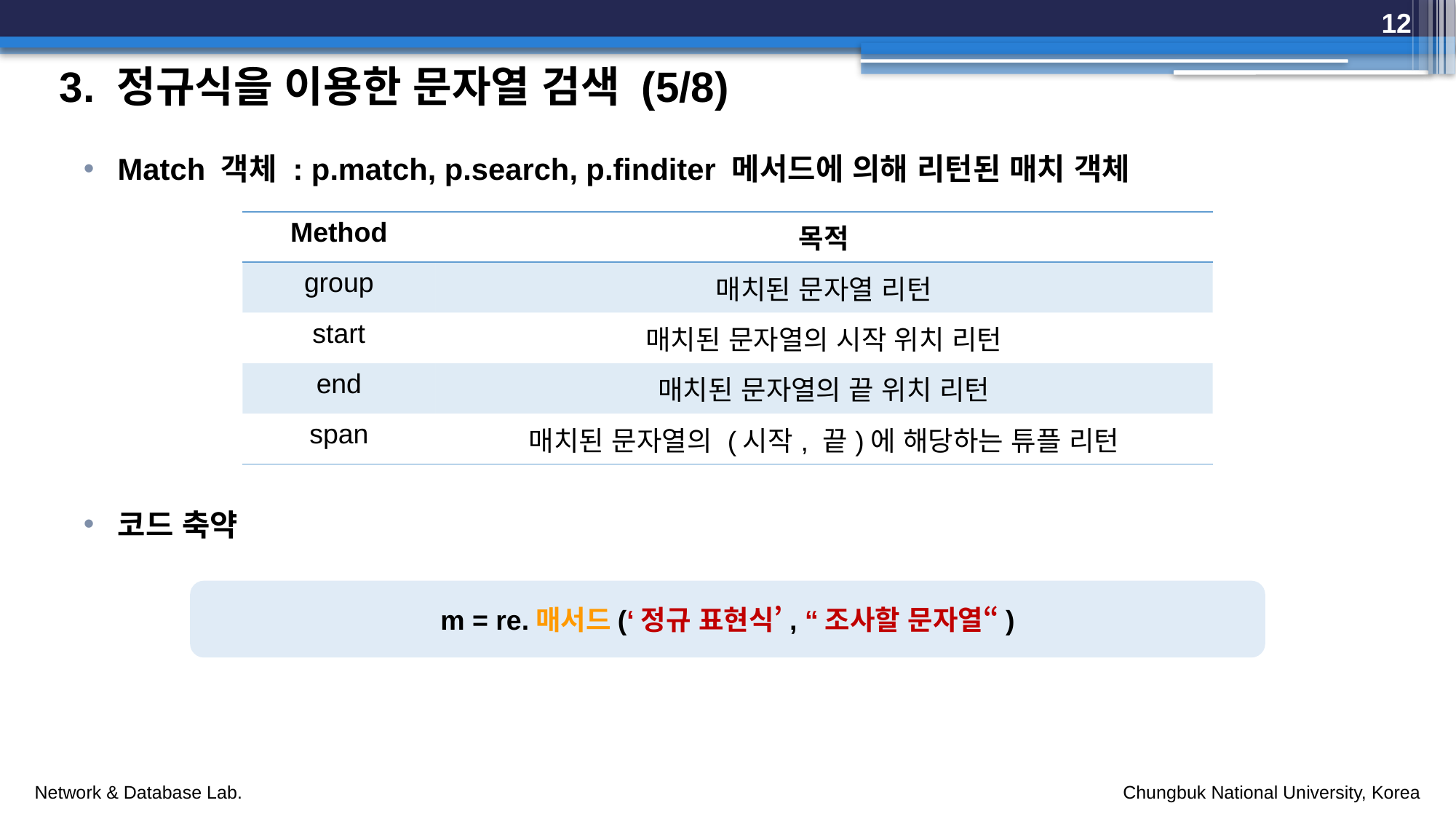

12
# 3. 정규식을 이용한 문자열 검색 (5/8)
Match 객체 : p.match, p.search, p.finditer 메서드에 의해 리턴된 매치 객체

코드 축약
| Method | 목적 |
| --- | --- |
| group | 매치된 문자열 리턴 |
| start | 매치된 문자열의 시작 위치 리턴 |
| end | 매치된 문자열의 끝 위치 리턴 |
| span | 매치된 문자열의 (시작, 끝)에 해당하는 튜플 리턴 |
m = re.매서드(‘정규 표현식’, “조사할 문자열“)